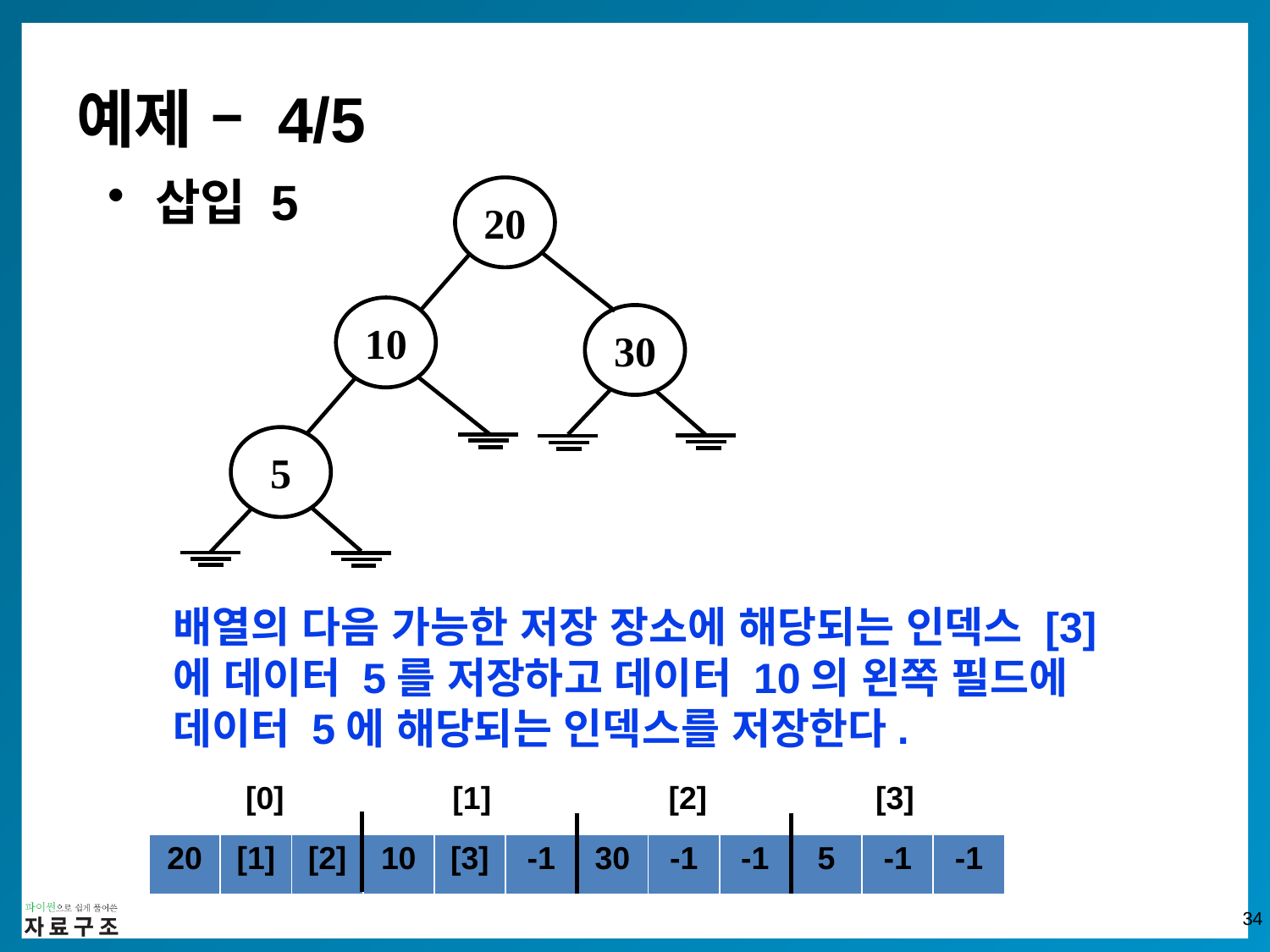

# 예제 – 4/5
삽입 5
20
10
30
5
배열의 다음 가능한 저장 장소에 해당되는 인덱스 [3]에 데이터 5를 저장하고 데이터 10의 왼쪽 필드에 데이터 5에 해당되는 인덱스를 저장한다.
| [0] [1] [2] [3] |
| --- |
| 20 | [1] | [2] | 10 | [3] | -1 | 30 | -1 | -1 | 5 | -1 | -1 |
| --- | --- | --- | --- | --- | --- | --- | --- | --- | --- | --- | --- |